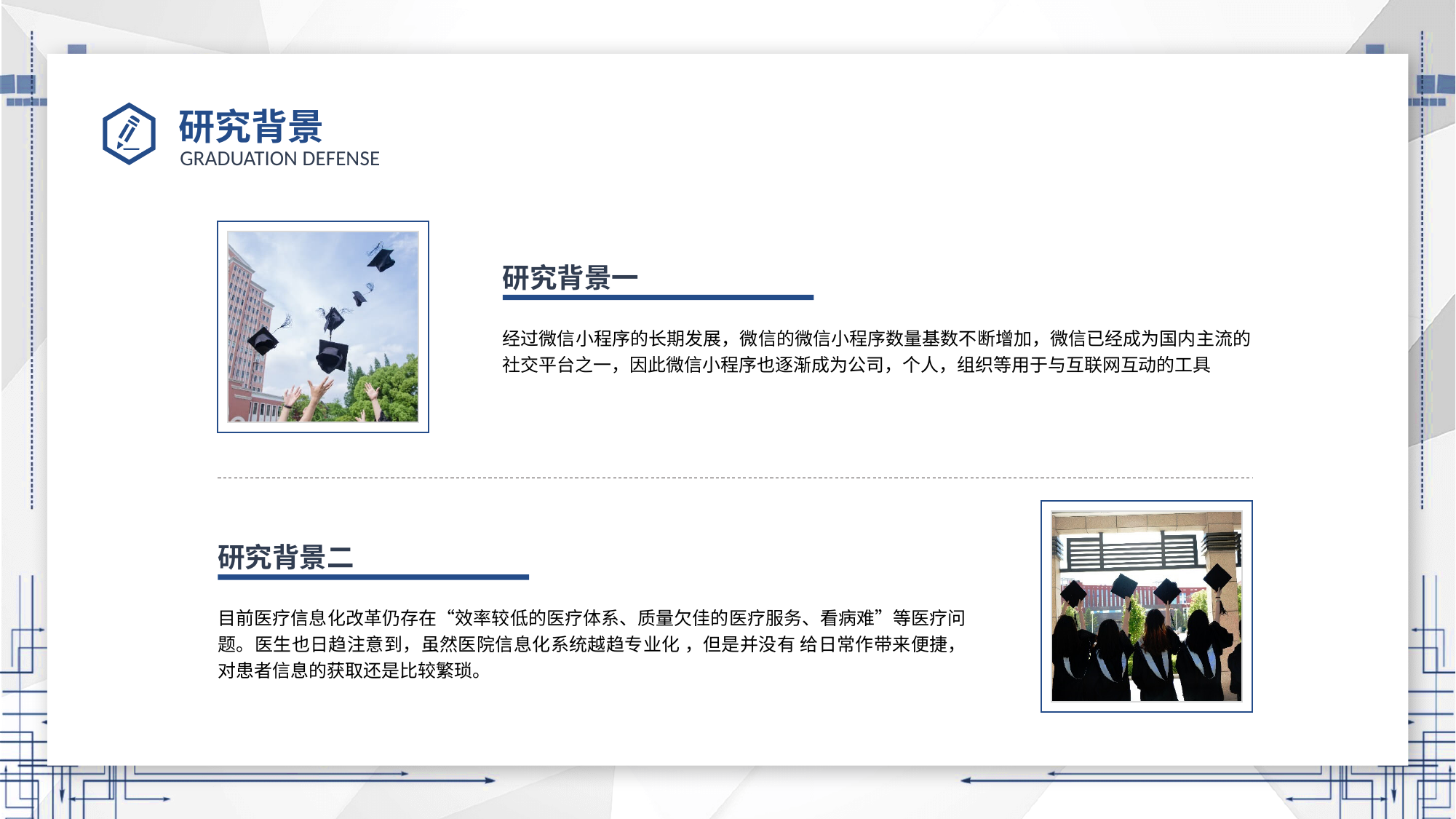

# 研究背景

研究背景一

经过微信小程序的长期发展，微信的微信小程序数量基数不断增加，微信已经成为国内主流的社交平台之一，因此微信小程序也逐渐成为公司，个人，组织等用于与互联网互动的工具

研究背景二

目前医疗信息化改革仍存在“效率较低的医疗体系、质量欠佳的医疗服务、看病难”等医疗问题。医生也日趋注意到，虽然医院信息化系统越趋专业化 ，但是并没有 给日常作带来便捷，对患者信息的获取还是比较繁琐。